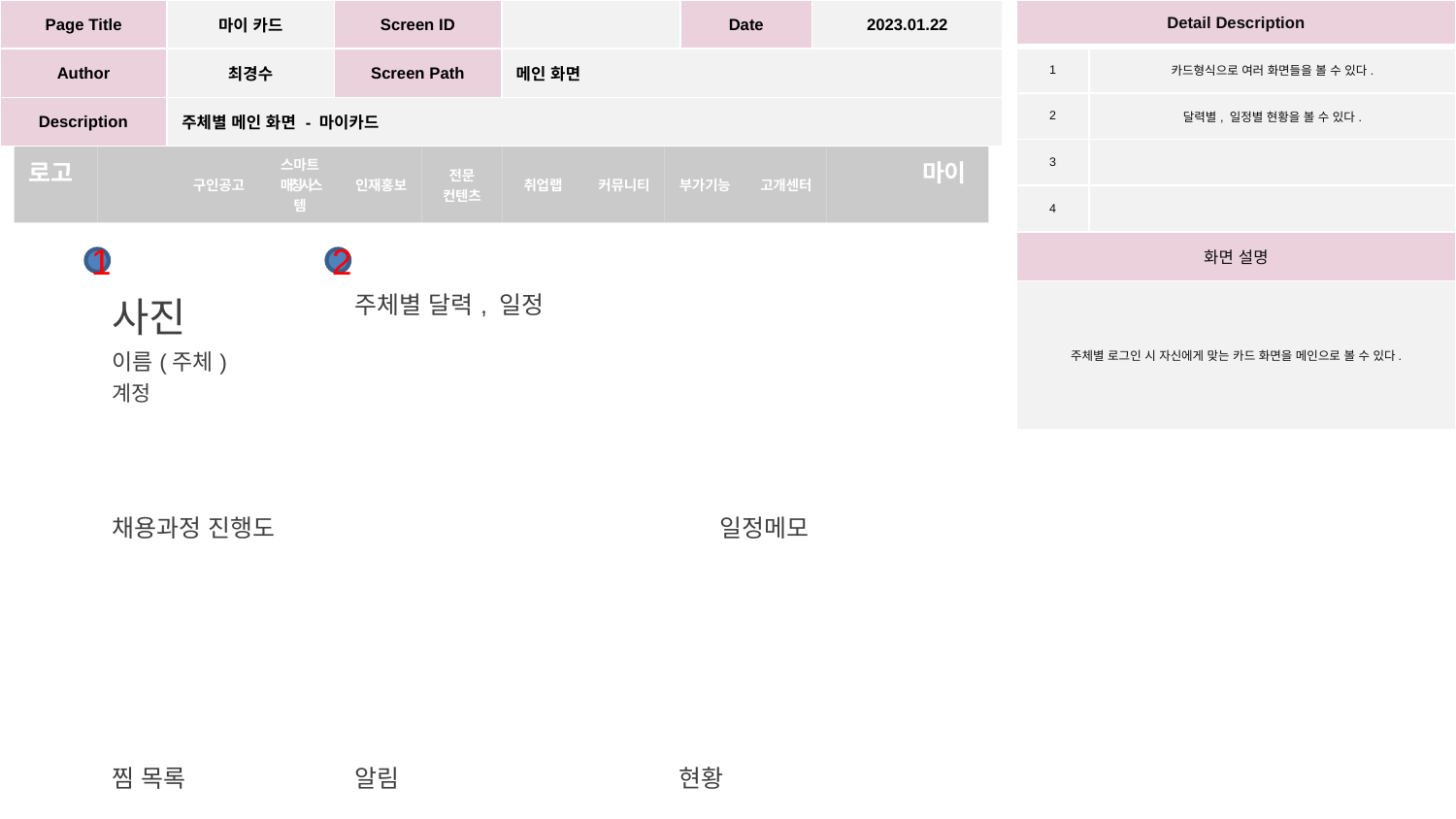

| Page Title | 마이 카드 | Screen ID |  | Date | 2023.01.22 |
| --- | --- | --- | --- | --- | --- |
| Author | 최경수 | Screen Path | 메인 화면 |  |  |
| Description | 주체별 메인 화면 - 마이카드 |  |  |  |  |
| Detail Description |  |
| --- | --- |
| 1 | 카드형식으로 여러 화면들을 볼 수 있다. |
| 2 | 달력별, 일정별 현황을 볼 수 있다. |
| 3 |  |
| 4 |  |
| 화면 설명 |  |
| 주체별 로그인 시 자신에게 맞는 카드 화면을 메인으로 볼 수 있다. |  |
| 로고 |  | 구인공고 | 스마트 매칭시스템 |  | 인재홍보 | 전문 컨텐츠 | 취업랩 | 커뮤니티 | 부가기능 |  | 고개센터 |  | 마이 |
| --- | --- | --- | --- | --- | --- | --- | --- | --- | --- | --- | --- | --- | --- |
|  |  |  |  |  |  |  |  |  |  |  |  |  |  |
|  | 사진 이름(주체) 계정 |  |  |  | 주체별 달력, 일정 |  |  |  |  |  |  |  |  |
|  |  |  |  |  |  |  |  |  |  |  |  |  |  |
|  |  |  |  |  |  |  |  |  |  |  |  |  |  |
|  |  |  |  |  |  |  |  |  |  |  |  |  |  |
|  | 채용과정 진행도 |  |  |  |  |  |  |  |  | 일정메모 |  |  |  |
|  |  |  |  |  |  |  |  |  |  |  |  |  |  |
|  |  |  |  |  |  |  |  |  |  |  |  |  |  |
|  |  |  |  |  |  |  |  |  |  |  |  |  |  |
|  |  |  |  |  |  |  |  |  |  |  |  |  |  |
|  | 찜 목록 |  |  |  | 알림 |  |  |  | 현황 |  |  |  |  |
1
2